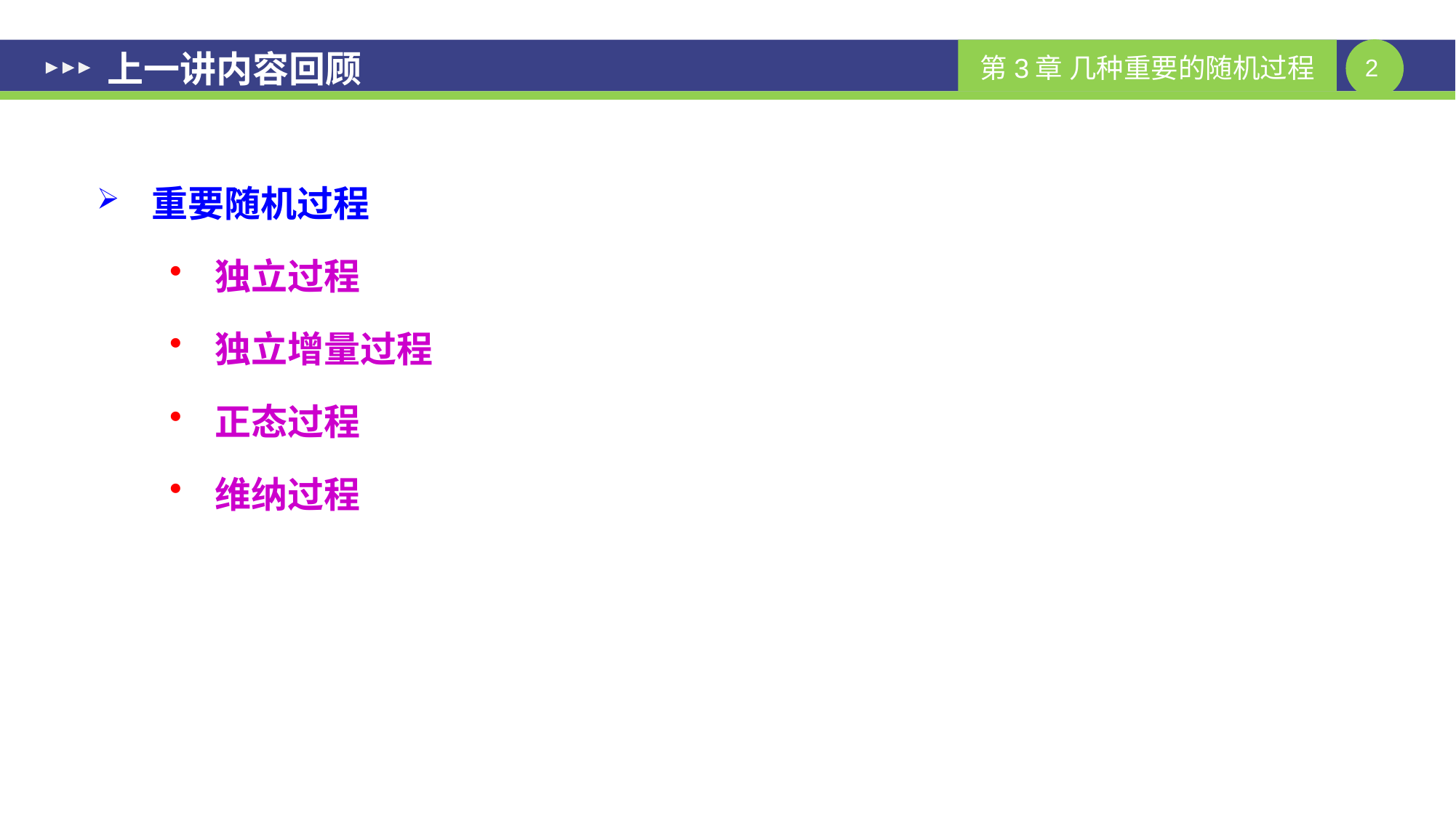

# 上一讲内容回顾
重要随机过程
独立过程
独立增量过程
正态过程
维纳过程